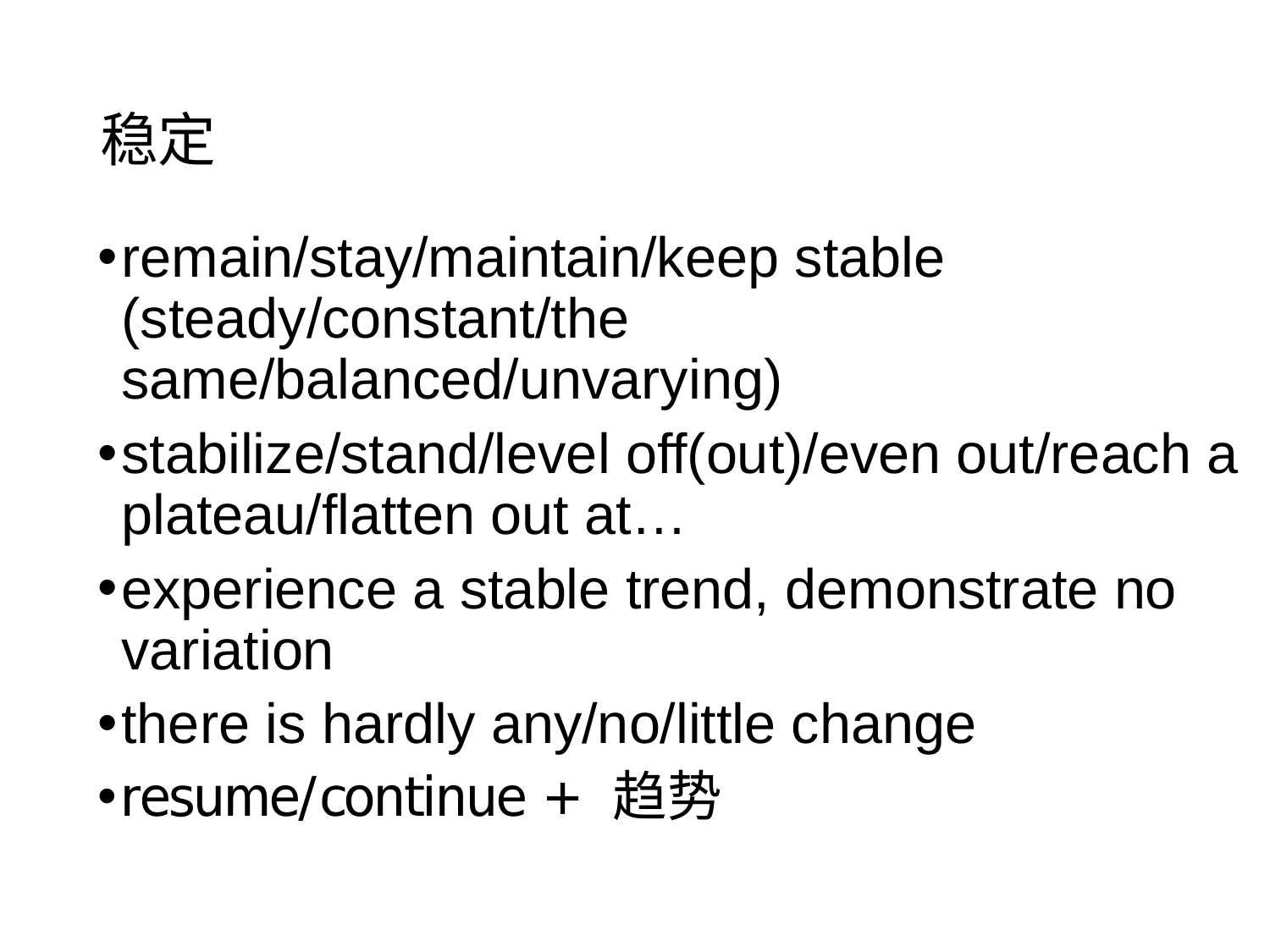

# 稳定
remain/stay/maintain/keep stable (steady/constant/the same/balanced/unvarying)
stabilize/stand/level off(out)/even out/reach a plateau/flatten out at…
experience a stable trend, demonstrate no variation
there is hardly any/no/little change
resume/continue + 趋势